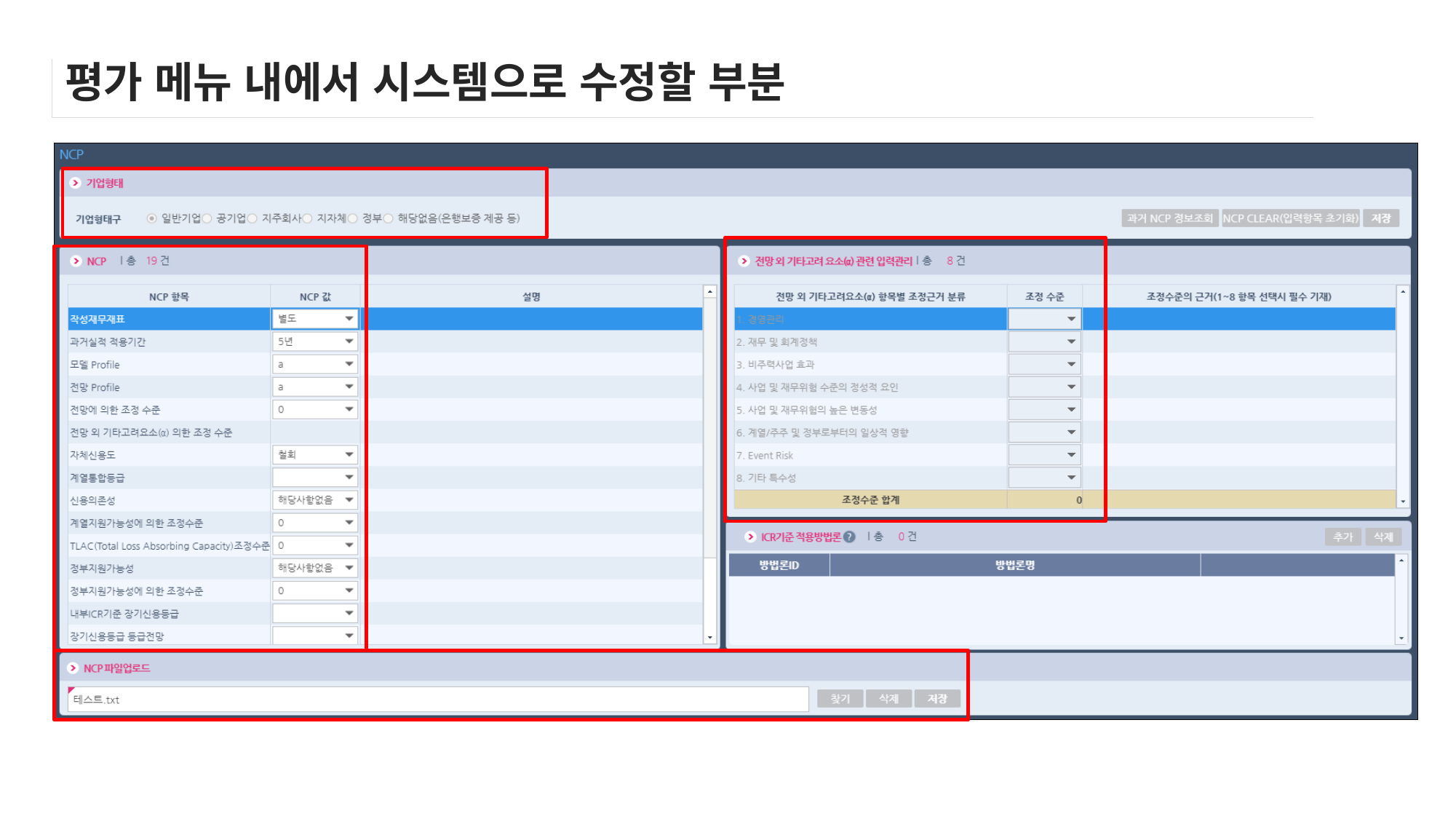

#
평가 메뉴 내에서 시스템으로 수정할 부분
|  |
| --- |